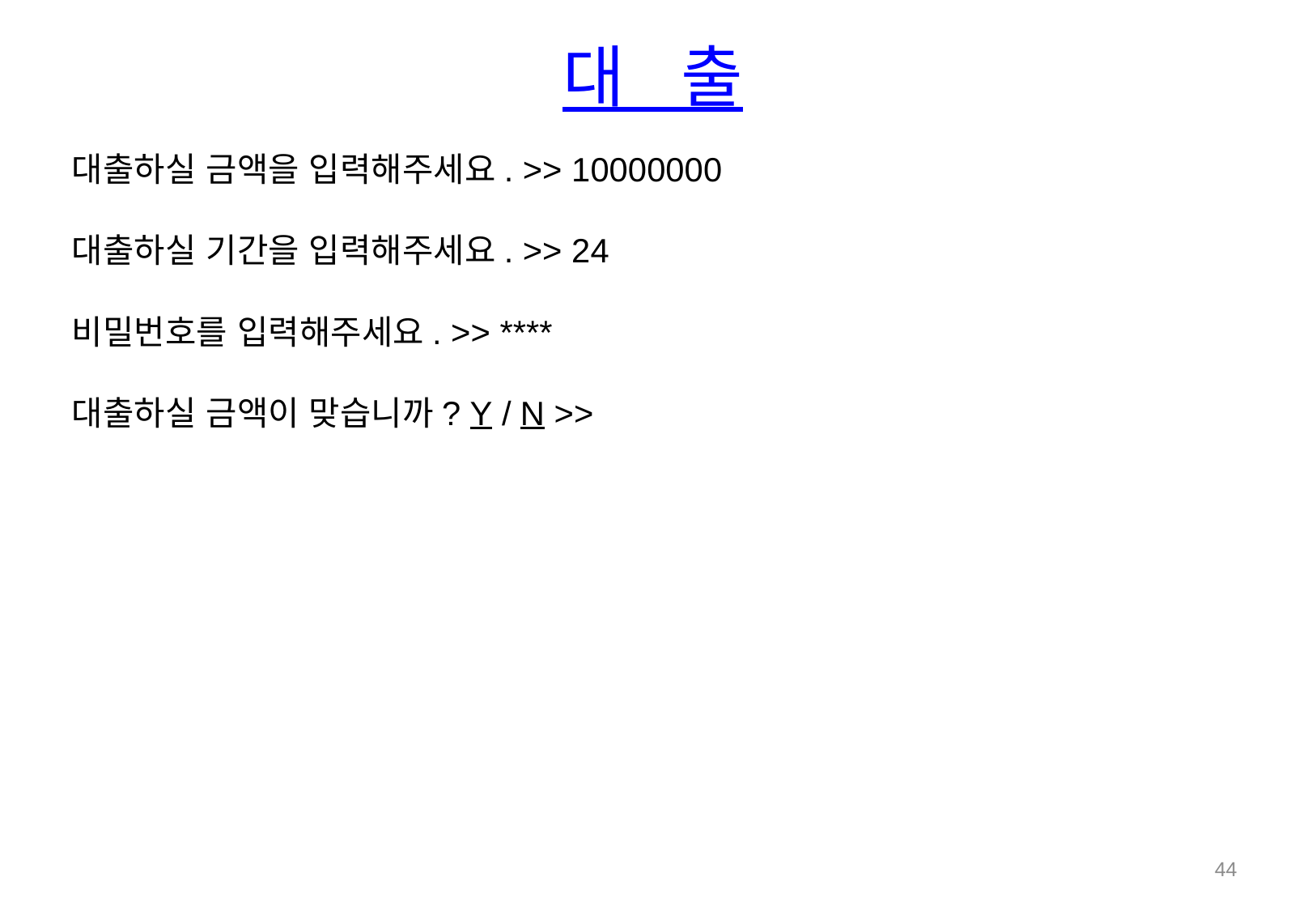

대   출
대출하실 금액을 입력해주세요. >> 10000000

대출하실 기간을 입력해주세요. >> 24

비밀번호를 입력해주세요. >> ****

대출하실 금액이 맞습니까? Y / N >>

44